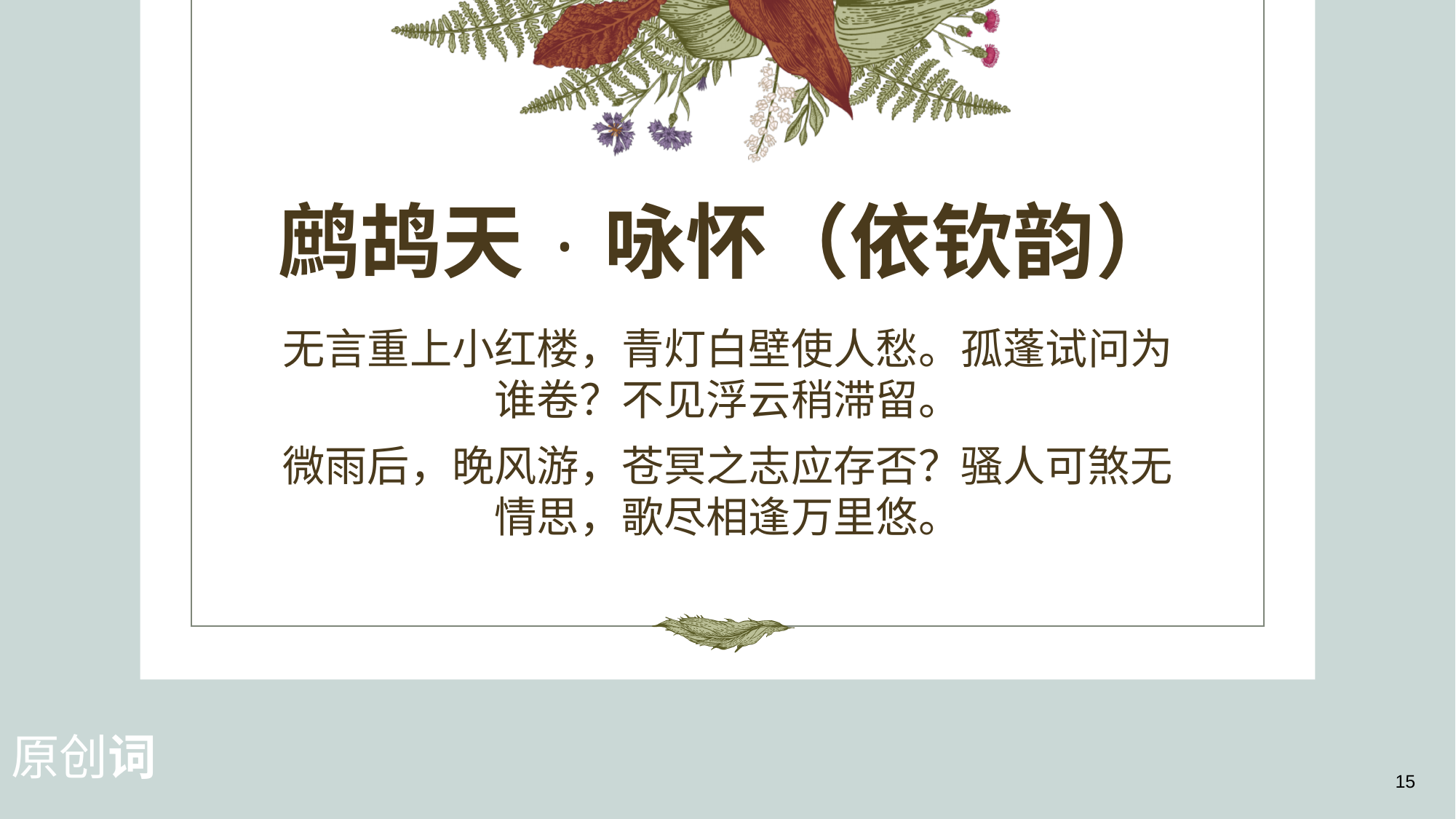

# 鹧鸪天·咏怀（依钦韵）
无言重上小红楼，青灯白壁使人愁。孤蓬试问为谁卷？不见浮云稍滞留。
微雨后，晚风游，苍冥之志应存否？骚人可煞无情思，歌尽相逢万里悠。

原创词
15